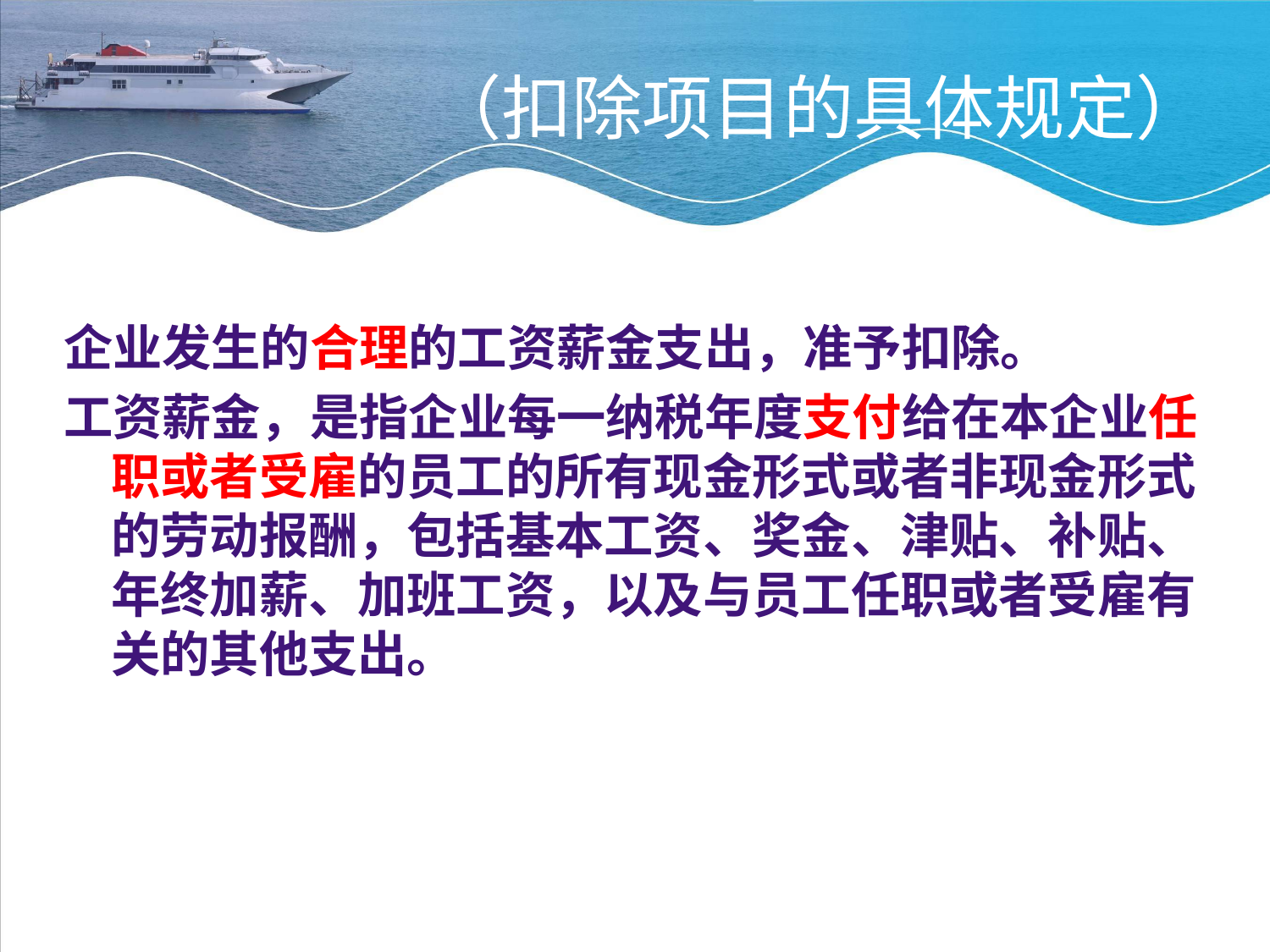

# （扣除项目的具体规定） 工资薪金支出
企业发生的合理的工资薪金支出，准予扣除。
工资薪金，是指企业每一纳税年度支付给在本企业任职或者受雇的员工的所有现金形式或者非现金形式的劳动报酬，包括基本工资、奖金、津贴、补贴、年终加薪、加班工资，以及与员工任职或者受雇有关的其他支出。